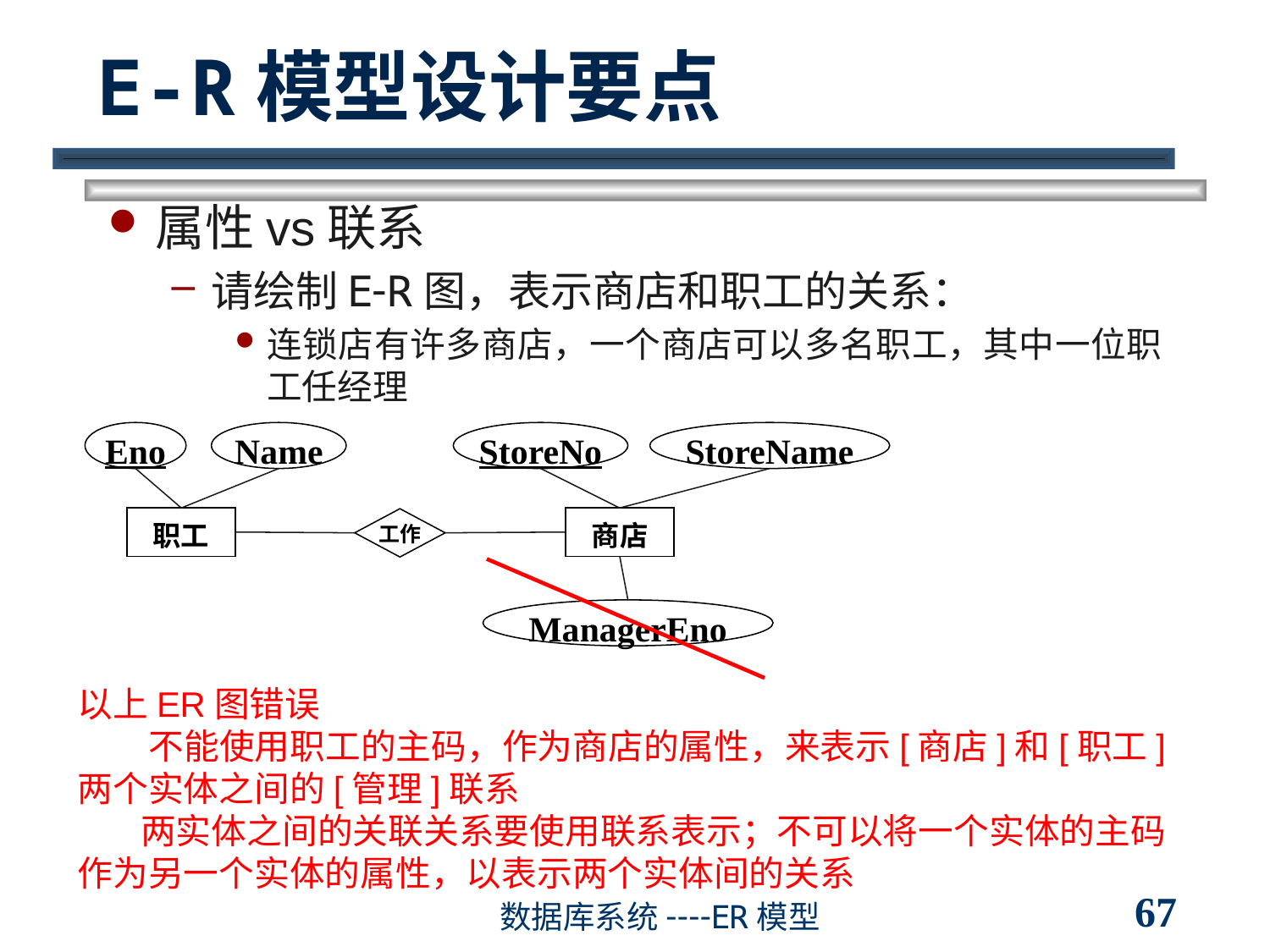

# E-R模型设计要点
属性vs联系
请绘制E-R图，表示商店和职工的关系：
连锁店有许多商店，一个商店可以多名职工，其中一位职工任经理

Eno
Name
StoreNo
StoreName
职工
商店
工作

ManagerEno

以上ER图错误
        不能使用职工的主码，作为商店的属性，来表示[商店]和[职工]两个实体之间的[管理]联系
       两实体之间的关联关系要使用联系表示；不可以将一个实体的主码作为另一个实体的属性，以表示两个实体间的关系
67
数据库系统----ER模型